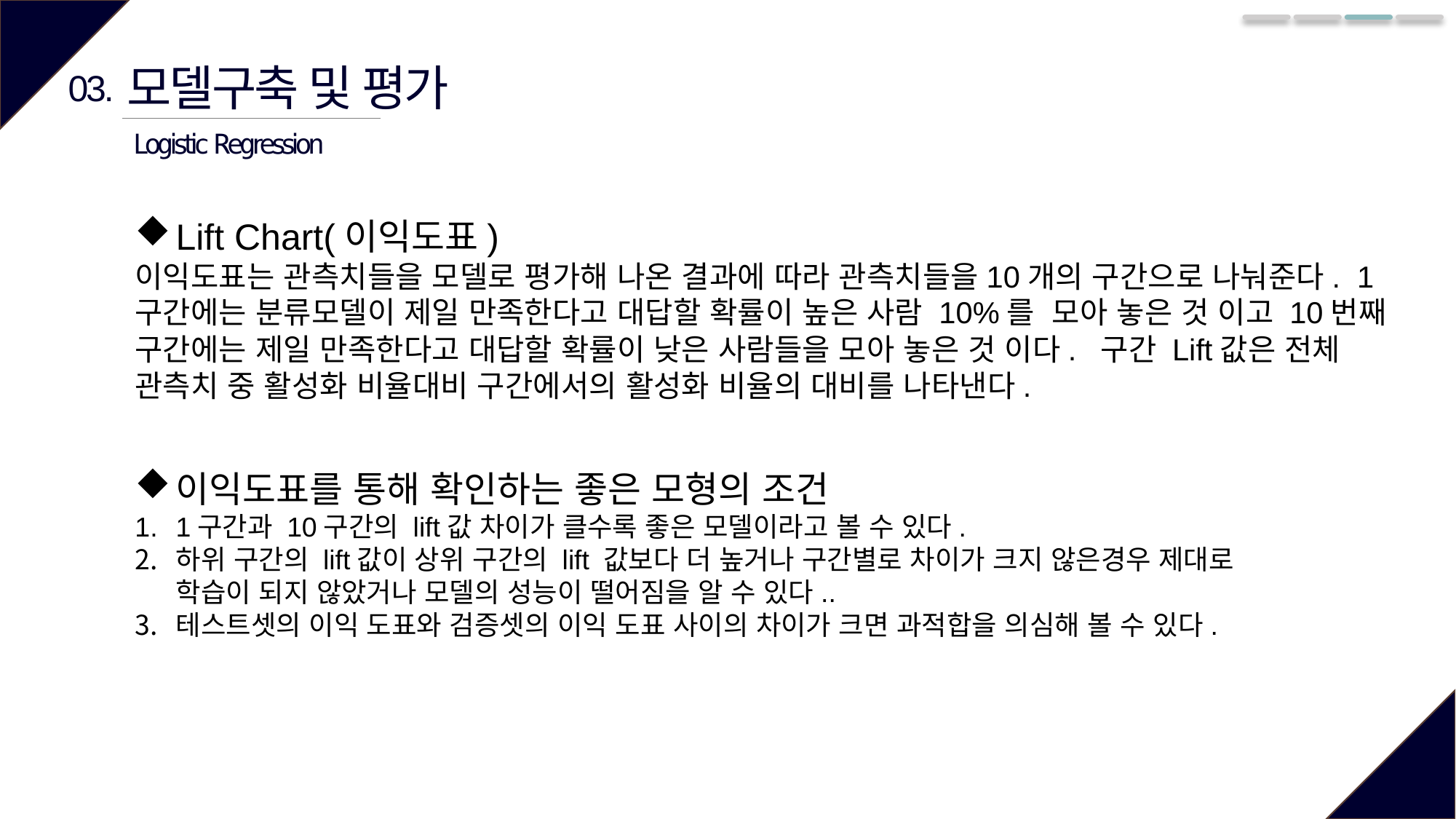

모델구축 및 평가
03.
Logistic Regression
Lift Chart(이익도표)
이익도표는 관측치들을 모델로 평가해 나온 결과에 따라 관측치들을10개의 구간으로 나눠준다.  1구간에는 분류모델이 제일 만족한다고 대답할 확률이 높은 사람 10%를  모아 놓은 것 이고 10번째 구간에는 제일 만족한다고 대답할 확률이 낮은 사람들을 모아 놓은 것 이다.  구간 Lift값은 전체 관측치 중 활성화 비율대비 구간에서의 활성화 비율의 대비를 나타낸다.

이익도표를 통해 확인하는 좋은 모형의 조건
1구간과 10구간의 lift값 차이가 클수록 좋은 모델이라고 볼 수 있다.
하위 구간의 lift값이 상위 구간의 lift 값보다 더 높거나 구간별로 차이가 크지 않은경우 제대로 학습이 되지 않았거나 모델의 성능이 떨어짐을 알 수 있다..
테스트셋의 이익 도표와 검증셋의 이익 도표 사이의 차이가 크면 과적합을 의심해 볼 수 있다.